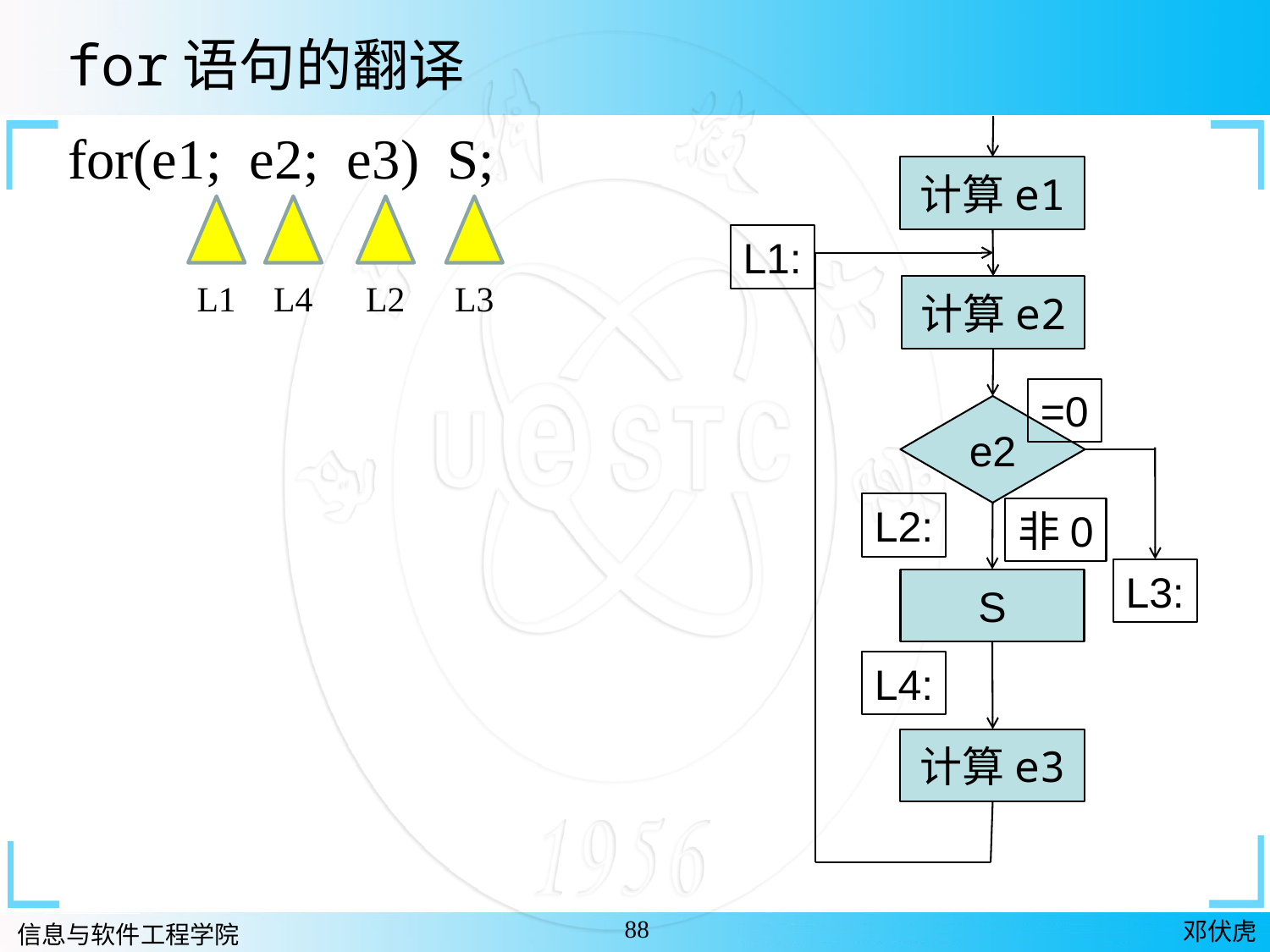

for语句的翻译
for(e1;  e2;  e3)  S;

计算e1

L1:
L1
L4
L2
L3
计算e2
=0
e2
L2:
非0
L3:
S
L4:
计算e3
88
邓伏虎
信息与软件工程学院